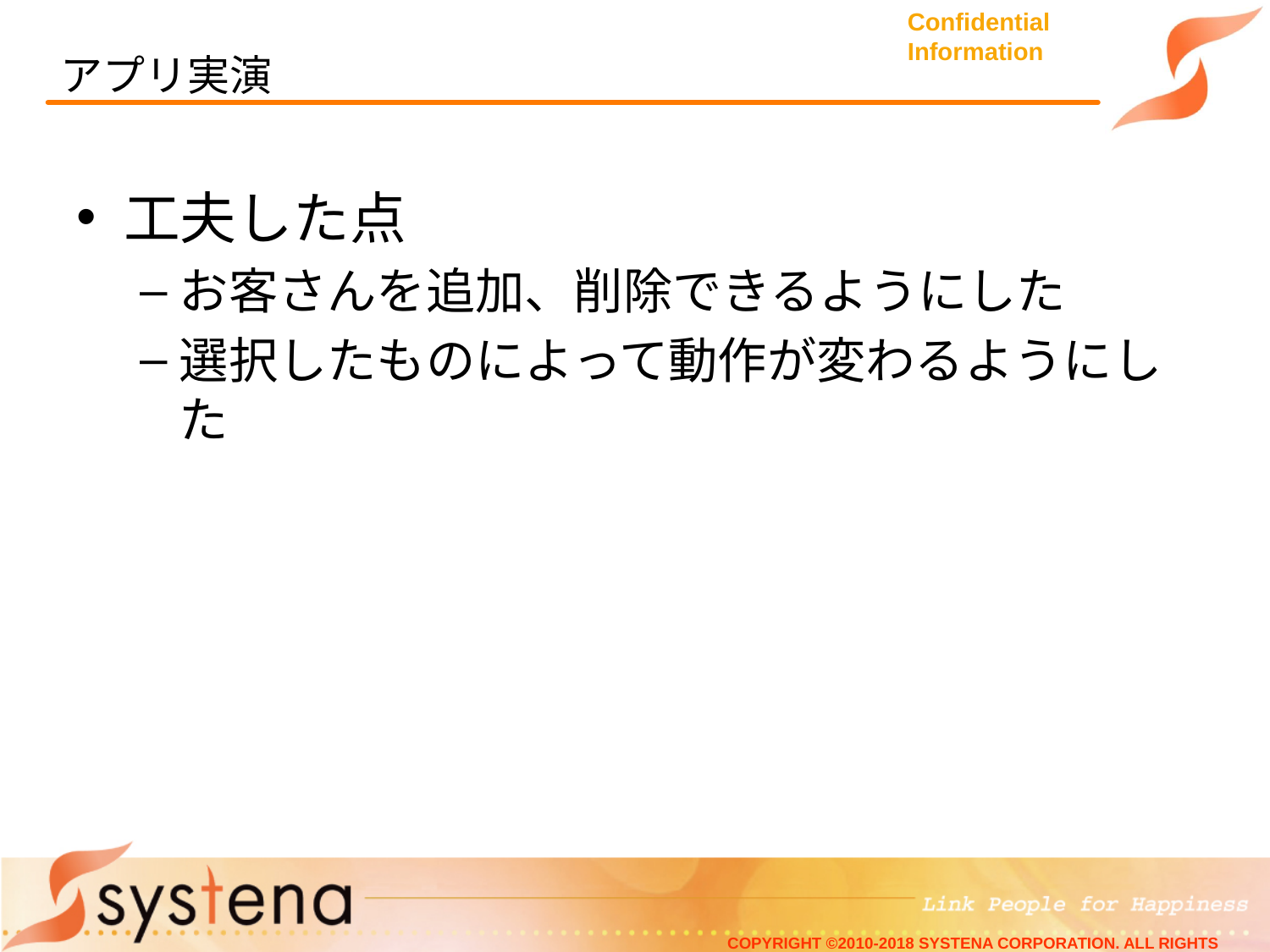

# アプリ実演
工夫した点
お客さんを追加、削除できるようにした
選択したものによって動作が変わるようにした